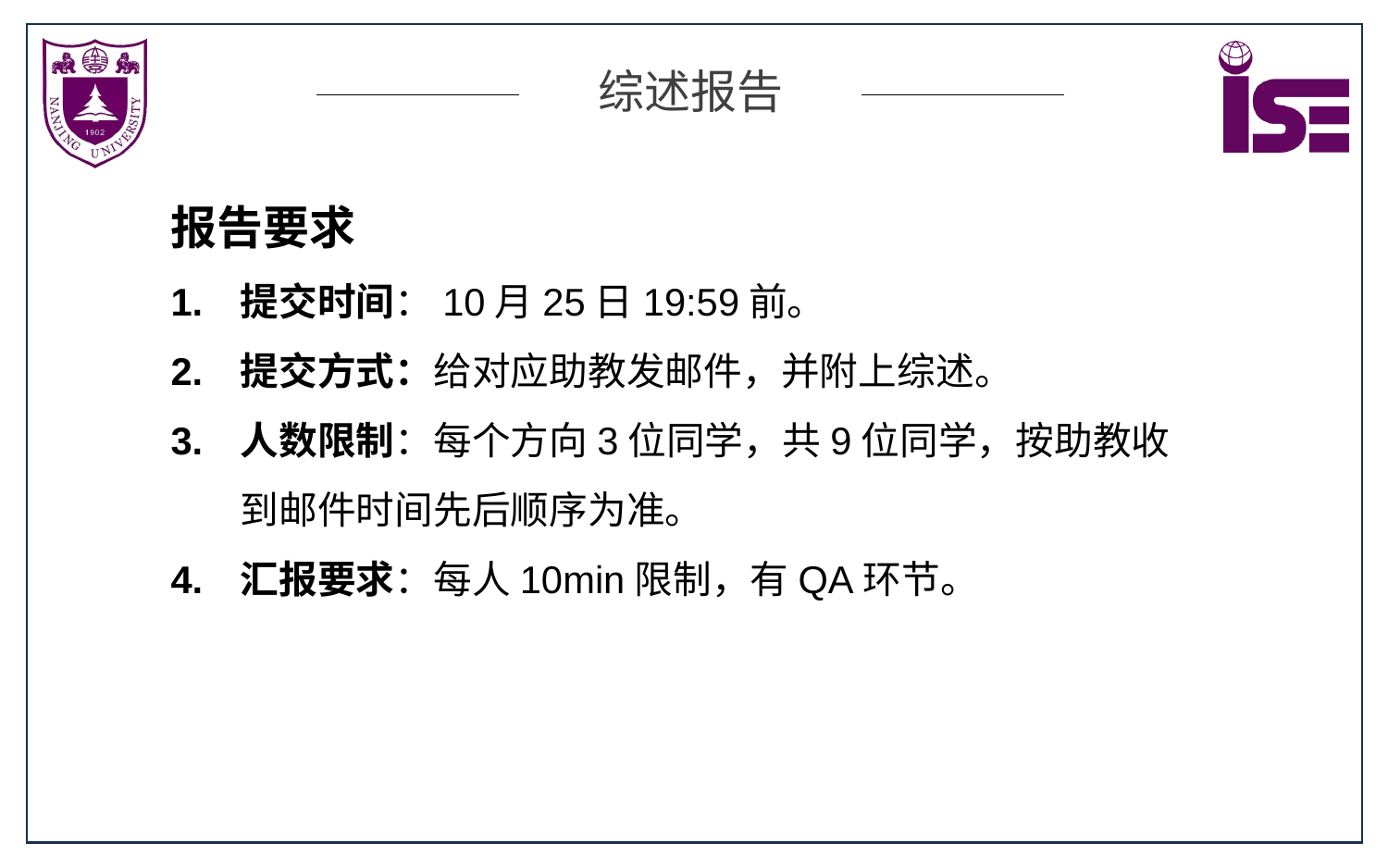

综述报告
报告要求
提交时间：10月25日19:59前。
提交方式：给对应助教发邮件，并附上综述。
人数限制：每个方向3位同学，共9位同学，按助教收到邮件时间先后顺序为准。
汇报要求：每人10min限制，有QA环节。